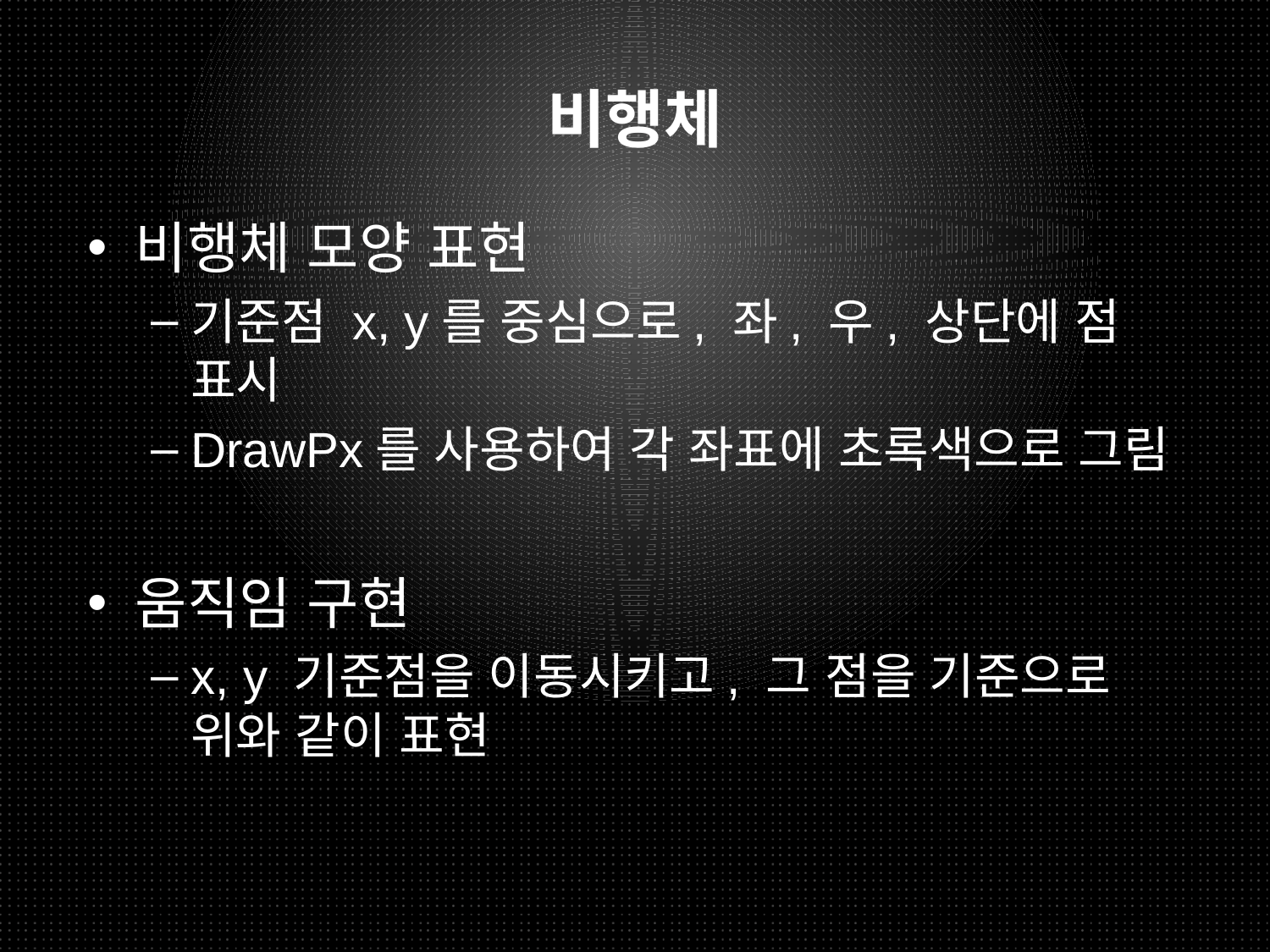

# 비행체
비행체 모양 표현
기준점 x, y를 중심으로, 좌, 우, 상단에 점 표시
DrawPx를 사용하여 각 좌표에 초록색으로 그림

움직임 구현
x, y 기준점을 이동시키고, 그 점을 기준으로 위와 같이 표현